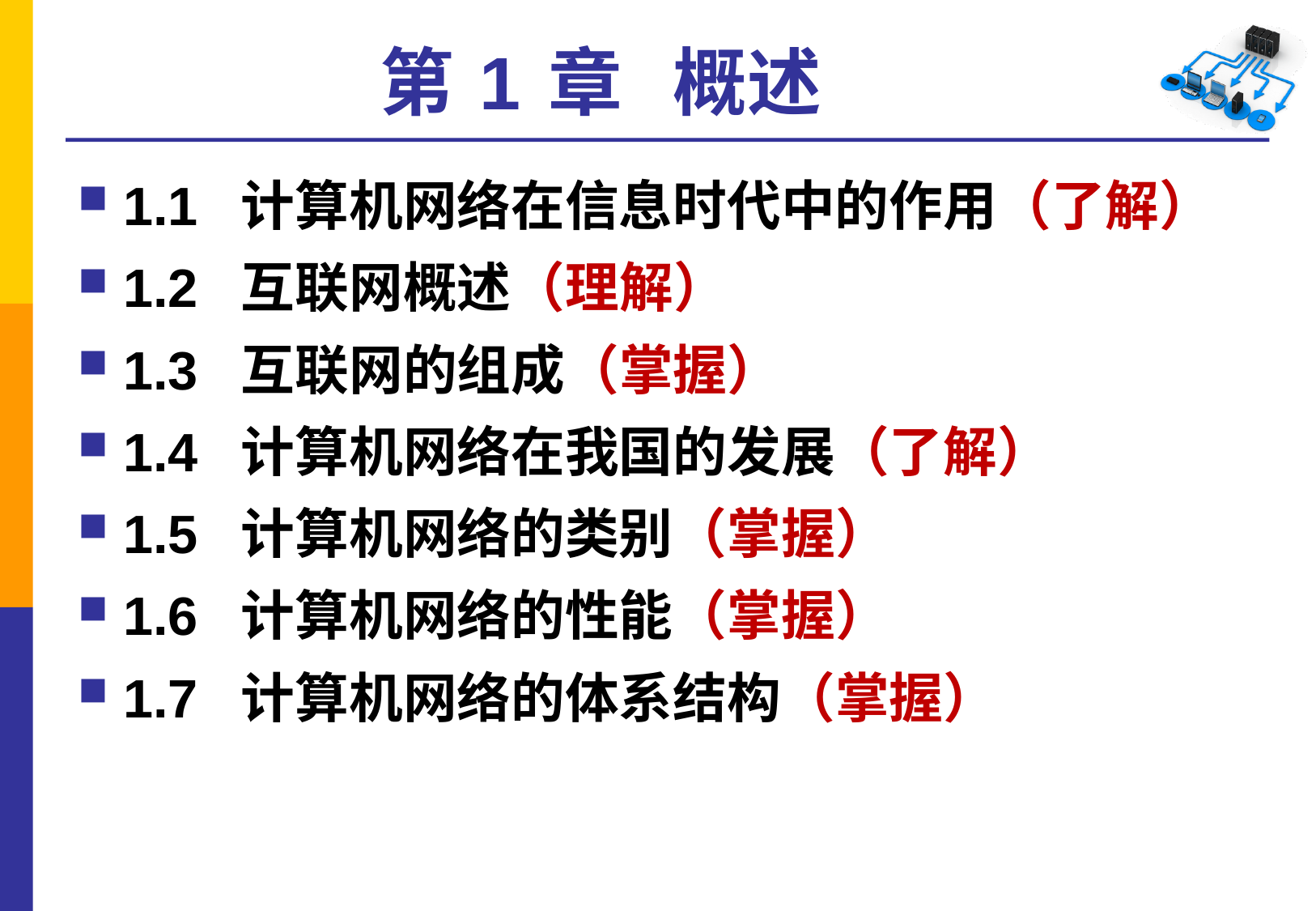

# 第 1 章   概述
1.1  计算机网络在信息时代中的作用（了解）
1.2  互联网概述（理解）
1.3  互联网的组成（掌握）
1.4  计算机网络在我国的发展（了解）
1.5  计算机网络的类别（掌握）
1.6  计算机网络的性能（掌握）
1.7  计算机网络的体系结构（掌握）